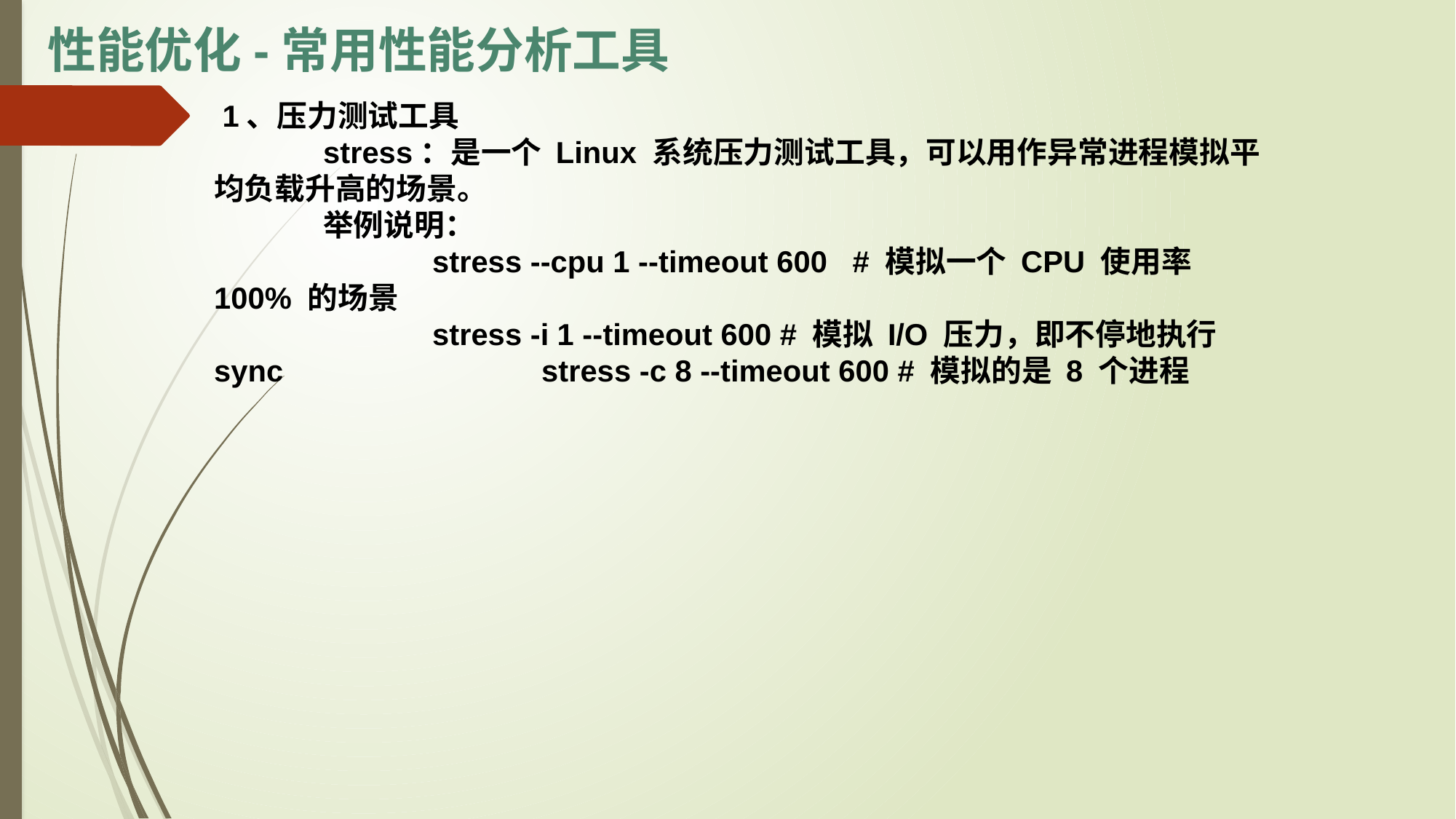

性能优化-常用性能分析工具
 1、压力测试工具
	stress：是一个 Linux 系统压力测试工具，可以用作异常进程模拟平均负载升高的场景。
	举例说明：
		stress --cpu 1 --timeout 600   # 模拟一个 CPU 使用率 100% 的场景
		stress -i 1 --timeout 600 # 模拟 I/O 压力，即不停地执行 sync		 	stress -c 8 --timeout 600 # 模拟的是 8 个进程